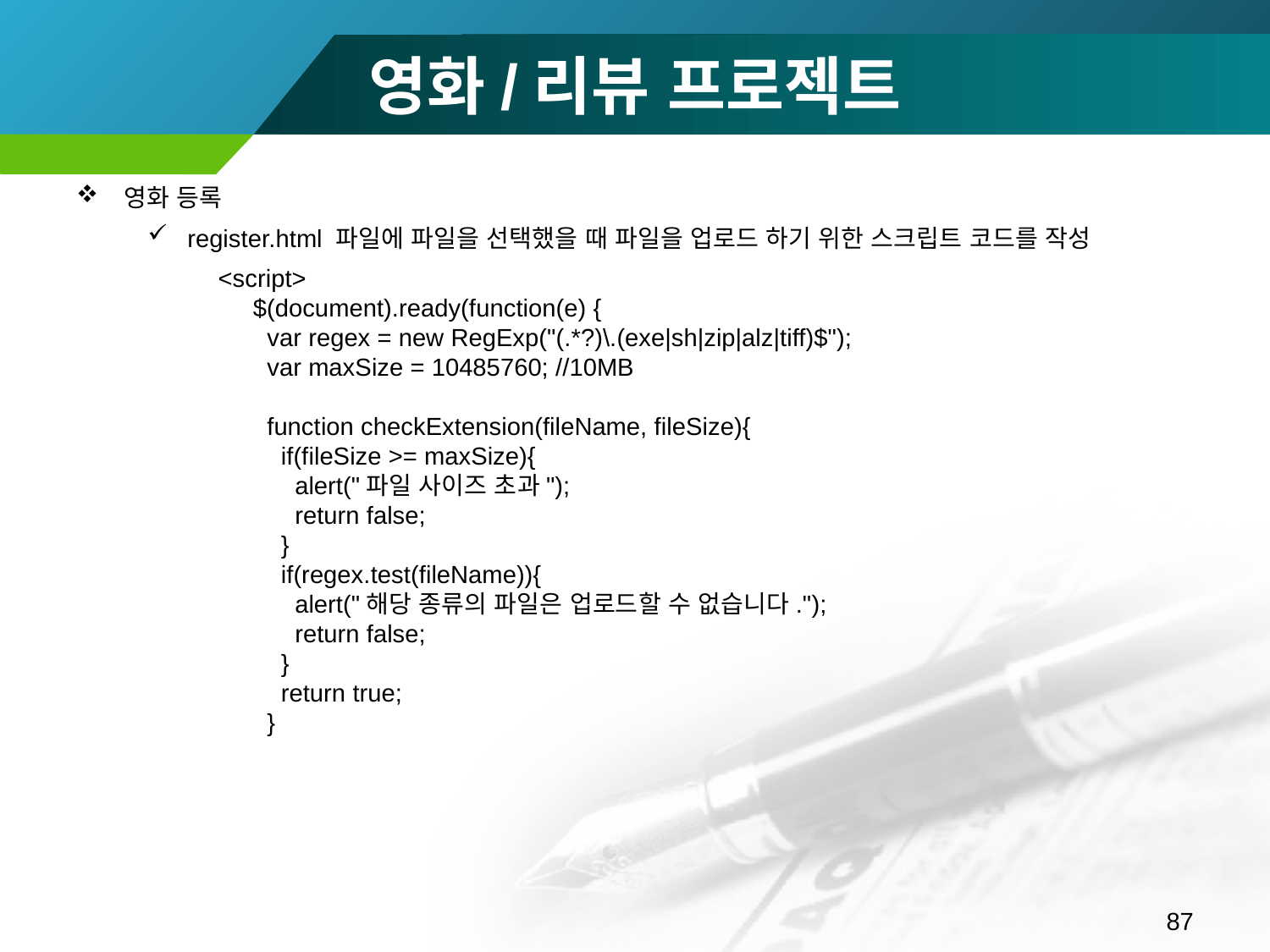

# 영화/리뷰 프로젝트
영화 등록
register.html 파일에 파일을 선택했을 때 파일을 업로드 하기 위한 스크립트 코드를 작성
 <script>
      $(document).ready(function(e) {
        var regex = new RegExp("(.*?)\.(exe|sh|zip|alz|tiff)$");
        var maxSize = 10485760; //10MB

        function checkExtension(fileName, fileSize){
          if(fileSize >= maxSize){
            alert("파일 사이즈 초과");
            return false;
          }
          if(regex.test(fileName)){
            alert("해당 종류의 파일은 업로드할 수 없습니다.");
            return false;
          }
          return true;
        }

87